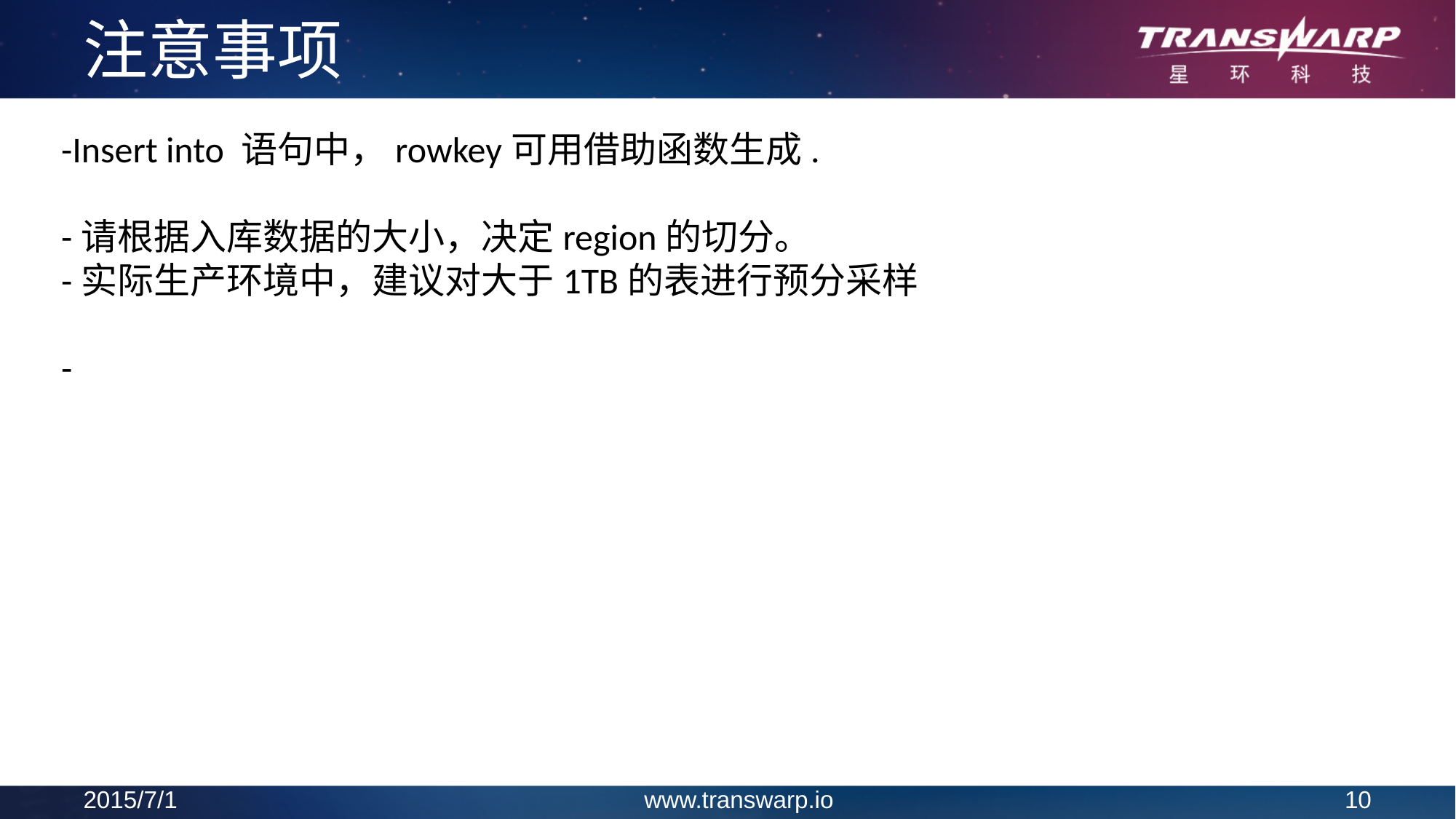

# 注意事项
-Insert into 语句中，rowkey可用借助函数生成.

-请根据入库数据的大小，决定region的切分。
-实际生产环境中，建议对大于1TB的表进行预分采样

-